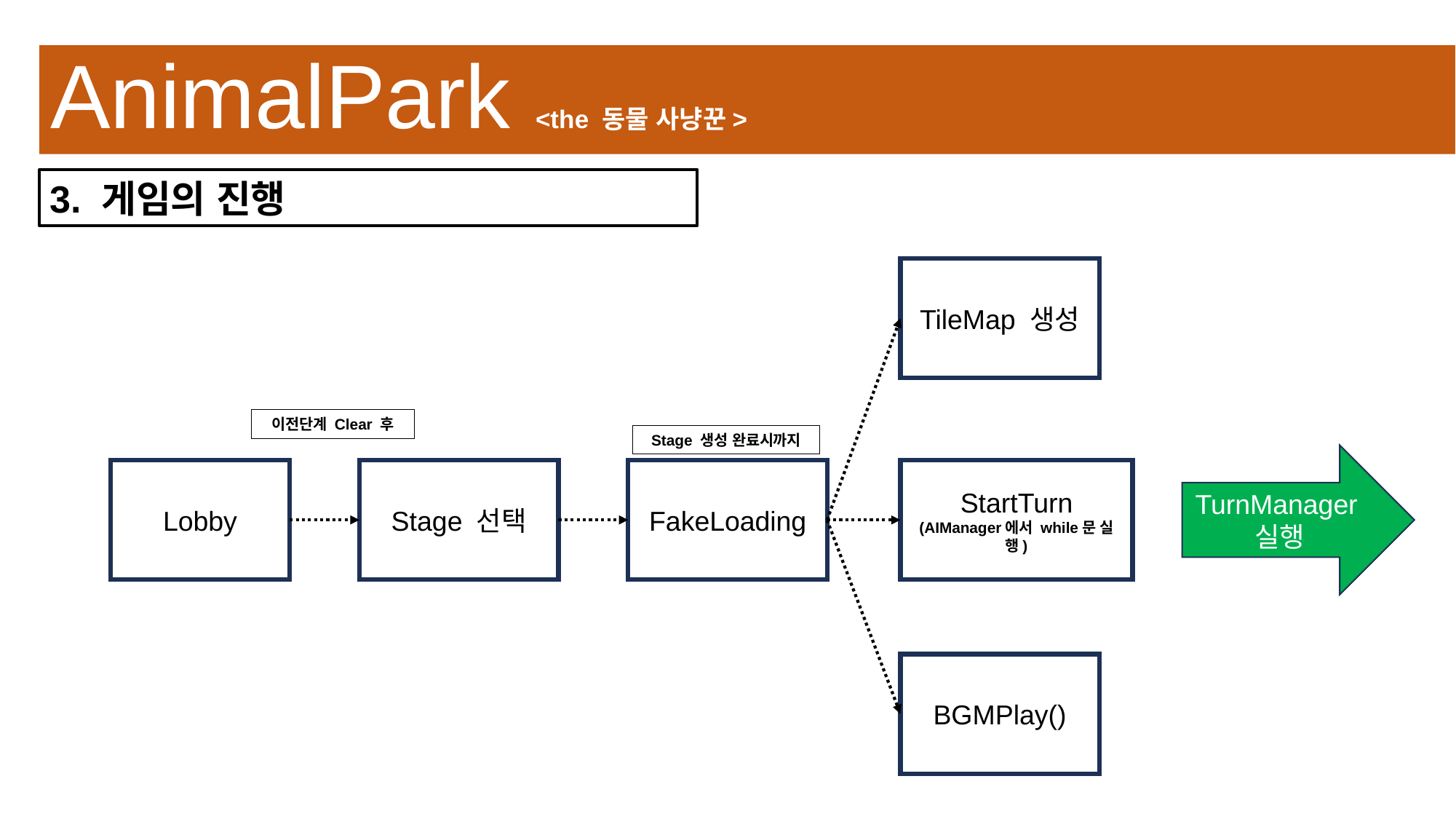

# AnimalPark <the 동물 사냥꾼>
3. 게임의 진행
TileMap 생성
이전단계 Clear 후
Stage 생성 완료시까지
TurnManager실행
Stage 선택
FakeLoading
StartTurn
(AIManager에서 while문 실행)
Lobby
BGMPlay()